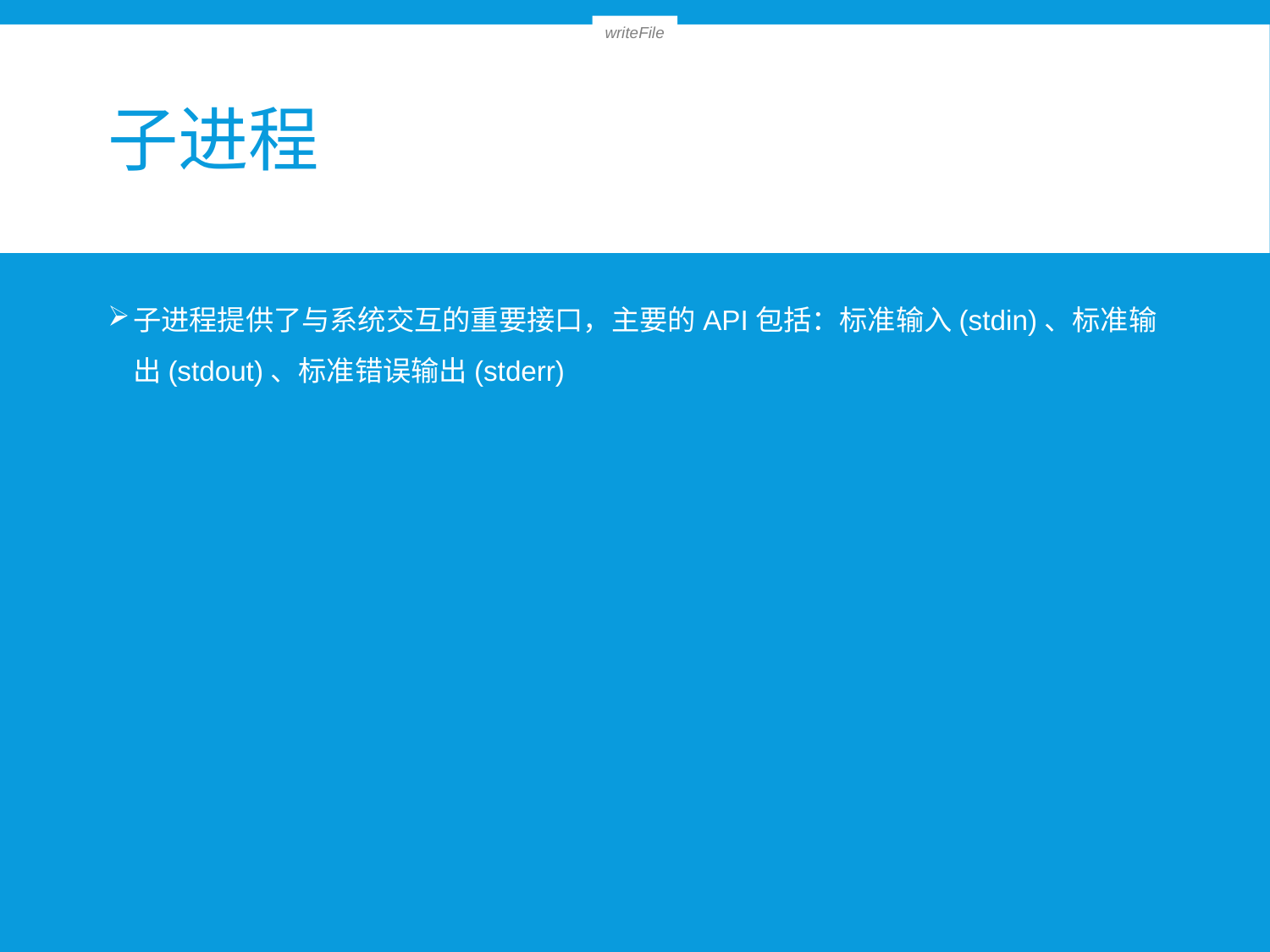

writeFile
# 子进程
子进程提供了与系统交互的重要接口，主要的API包括：标准输入(stdin)、标准输出(stdout)、标准错误输出(stderr)